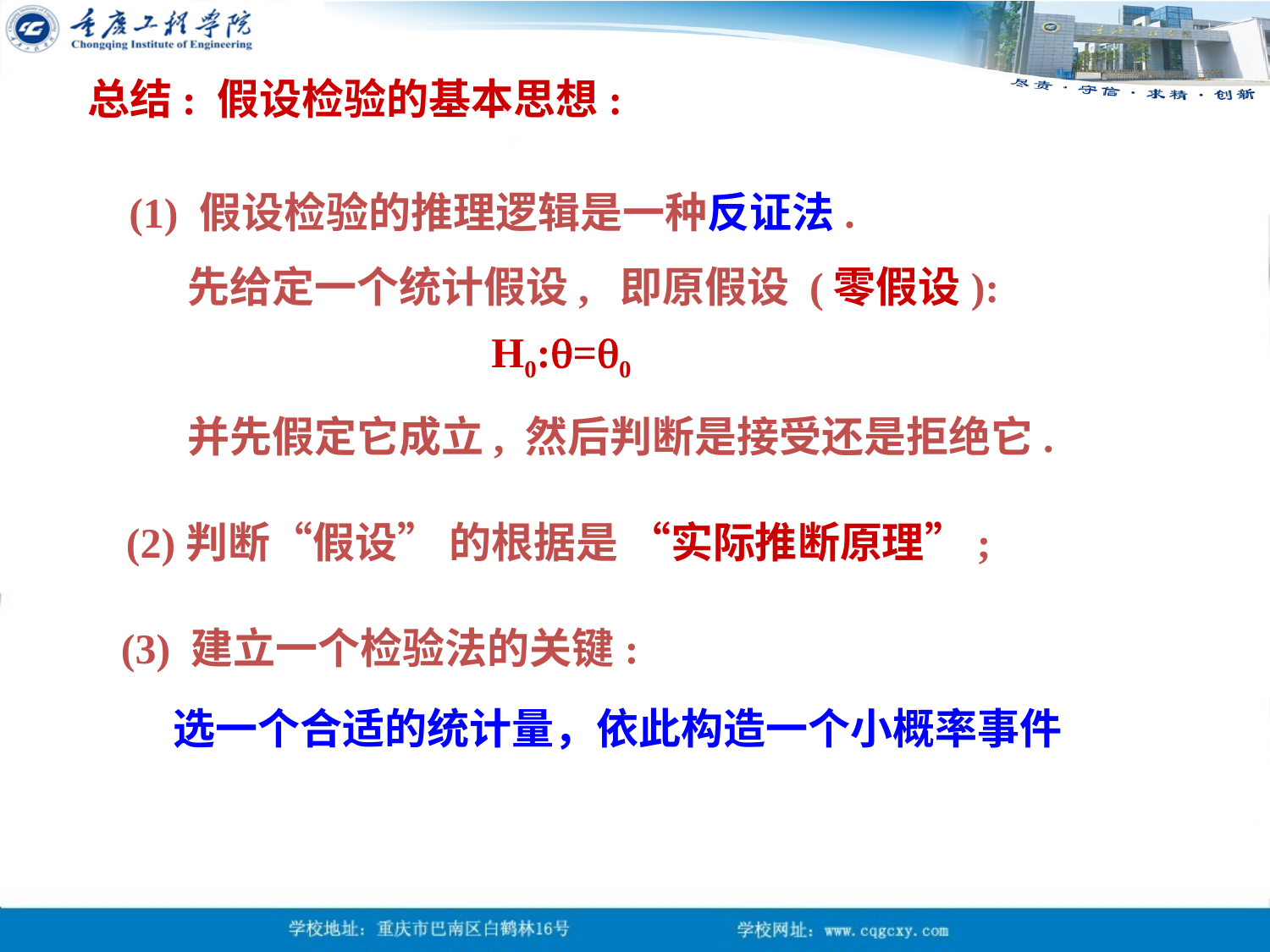

总结: 假设检验的基本思想:
(1) 假设检验的推理逻辑是一种反证法.
先给定一个统计假设,  即原假设 (零假设):
H0:θ=θ0
并先假定它成立, 然后判断是接受还是拒绝它.
(2)判断“假设” 的根据是 “实际推断原理”;
(3) 建立一个检验法的关键:
    选一个合适的统计量，依此构造一个小概率事件